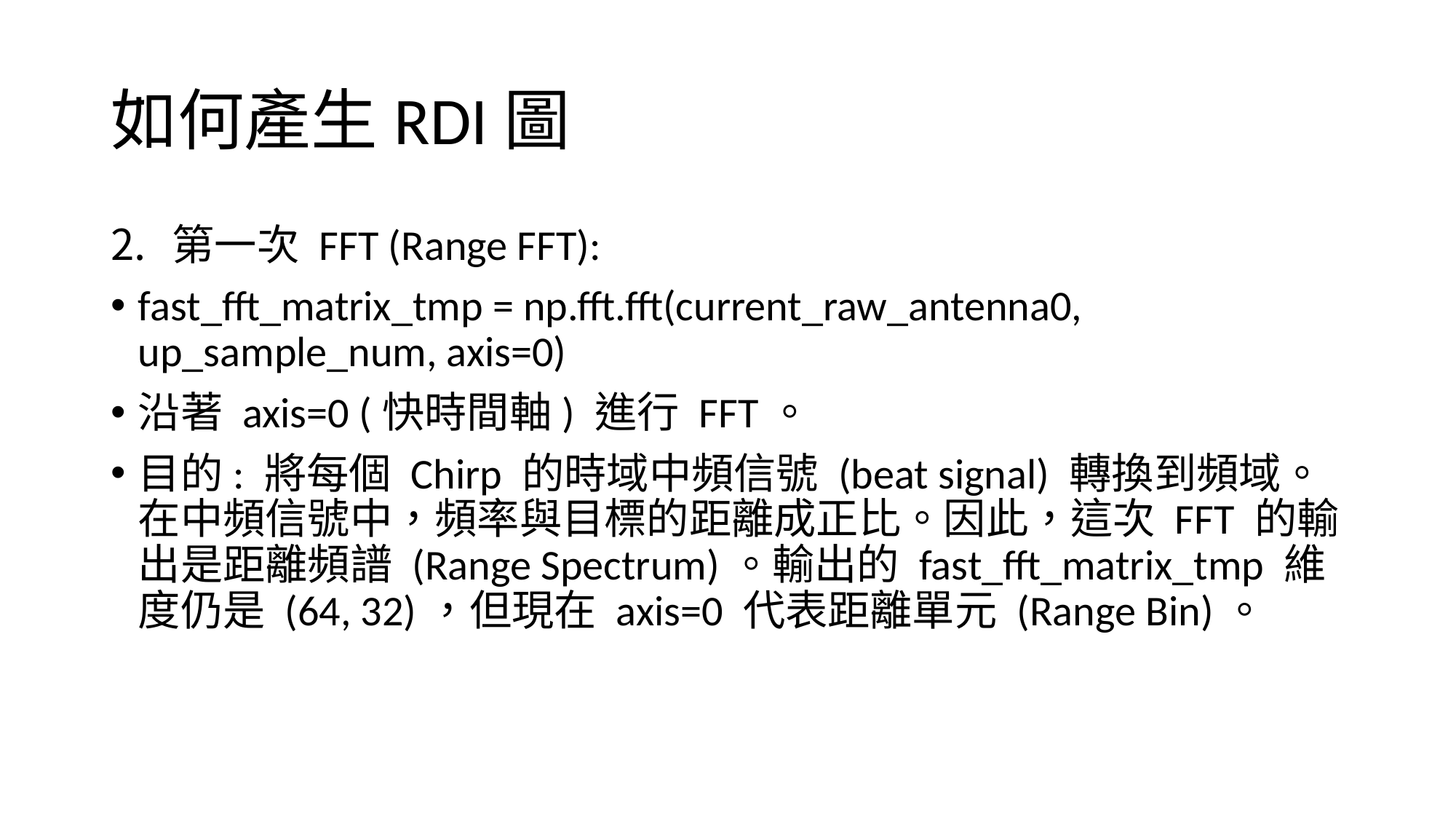

# 如何產生RDI圖
第一次 FFT (Range FFT):
fast_fft_matrix_tmp = np.fft.fft(current_raw_antenna0, up_sample_num, axis=0)
沿著 axis=0 (快時間軸) 進行 FFT。
目的: 將每個 Chirp 的時域中頻信號 (beat signal) 轉換到頻域。在中頻信號中，頻率與目標的距離成正比。因此，這次 FFT 的輸出是距離頻譜 (Range Spectrum)。輸出的 fast_fft_matrix_tmp 維度仍是 (64, 32)，但現在 axis=0 代表距離單元 (Range Bin)。